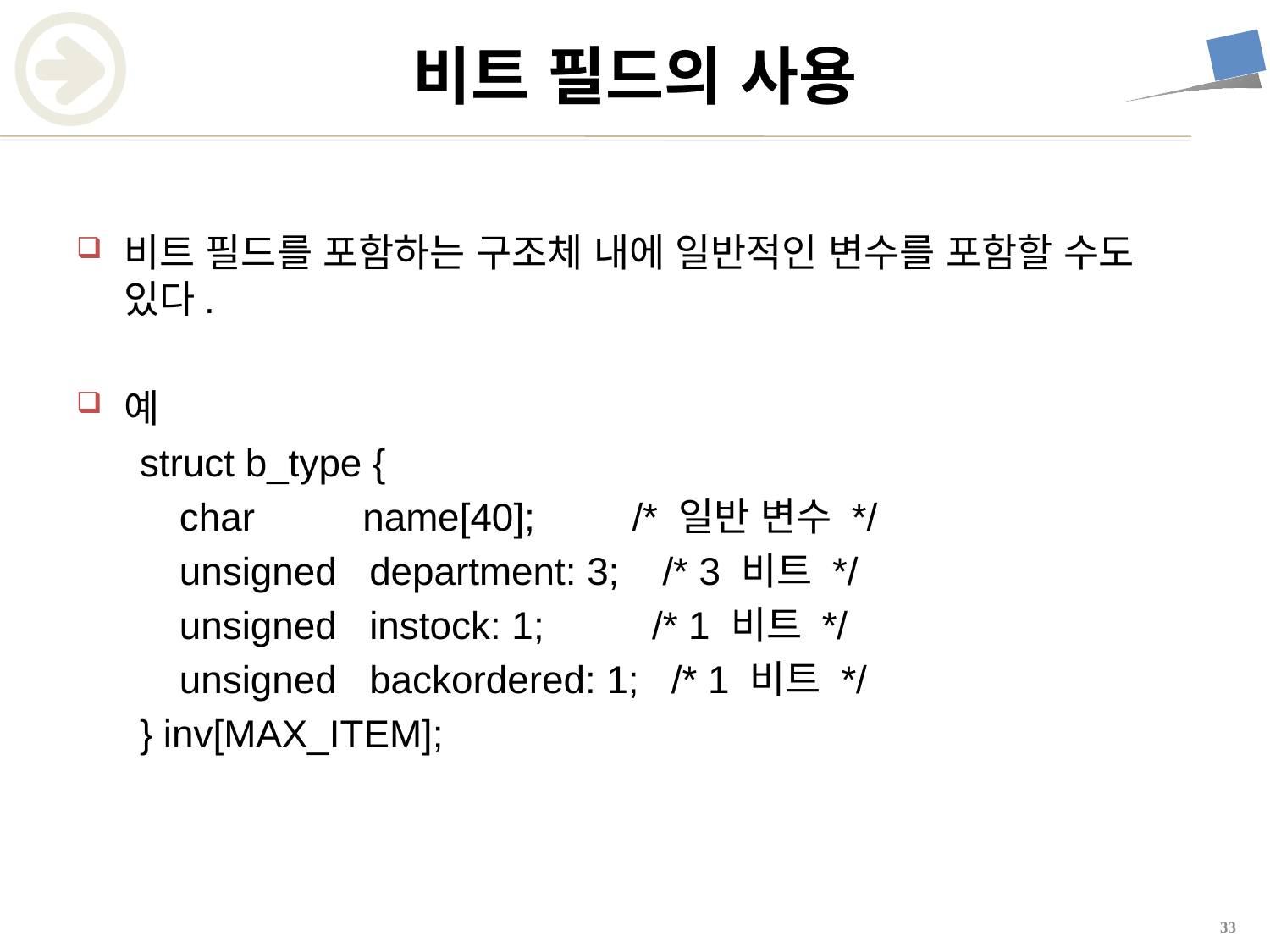

# 비트 필드의 사용
비트 필드를 포함하는 구조체 내에 일반적인 변수를 포함할 수도 있다.

예
struct b_type {
	char          name[40];         /* 일반 변수 */
	unsigned   department: 3;    /* 3 비트 */
	unsigned   instock: 1;          /* 1 비트 */
	unsigned   backordered: 1;   /* 1 비트 */
} inv[MAX_ITEM];

33